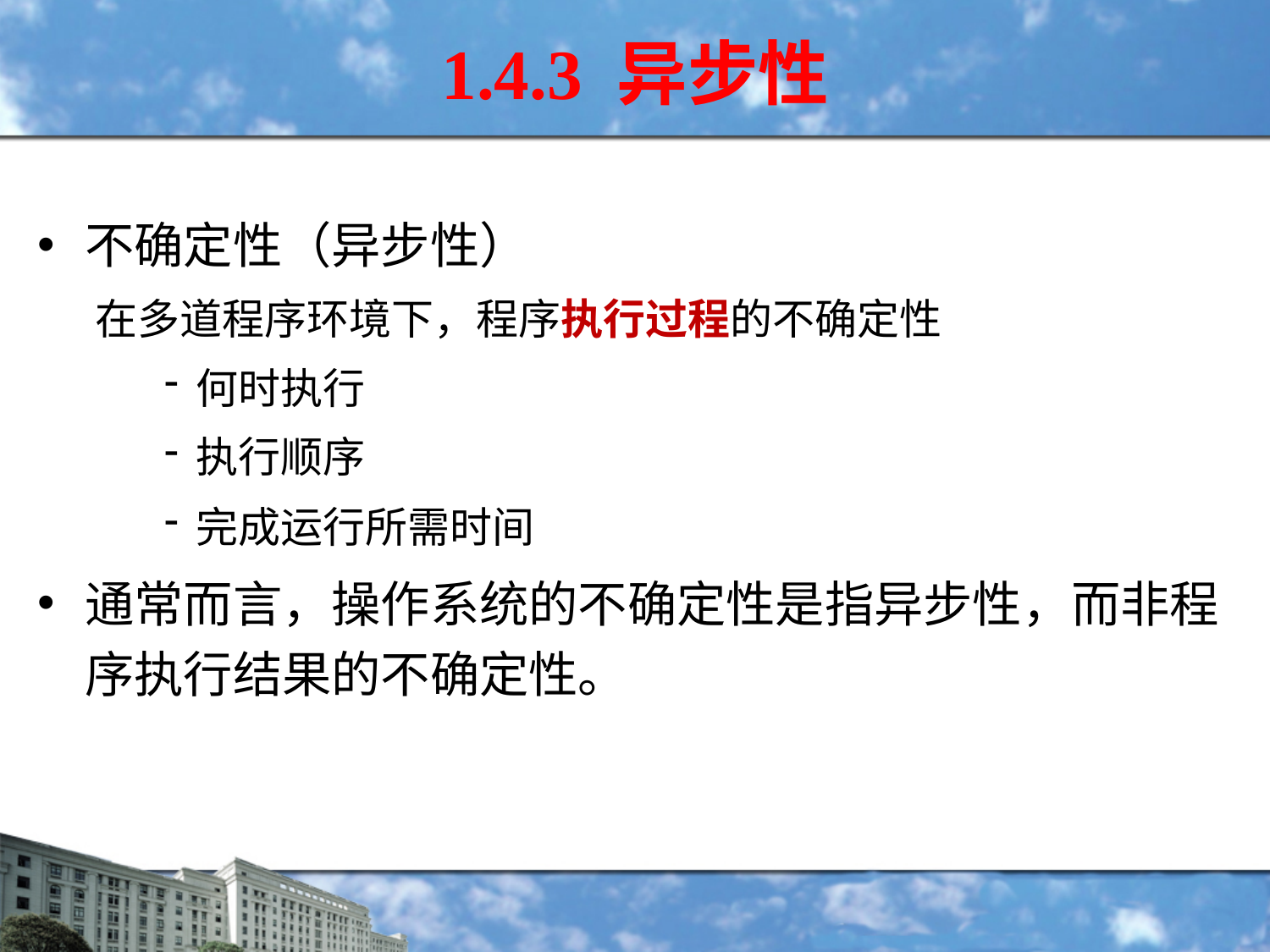

# 1.4.3 异步性
不确定性（异步性）
     在多道程序环境下，程序执行过程的不确定性
何时执行
执行顺序
完成运行所需时间
通常而言，操作系统的不确定性是指异步性，而非程序执行结果的不确定性。